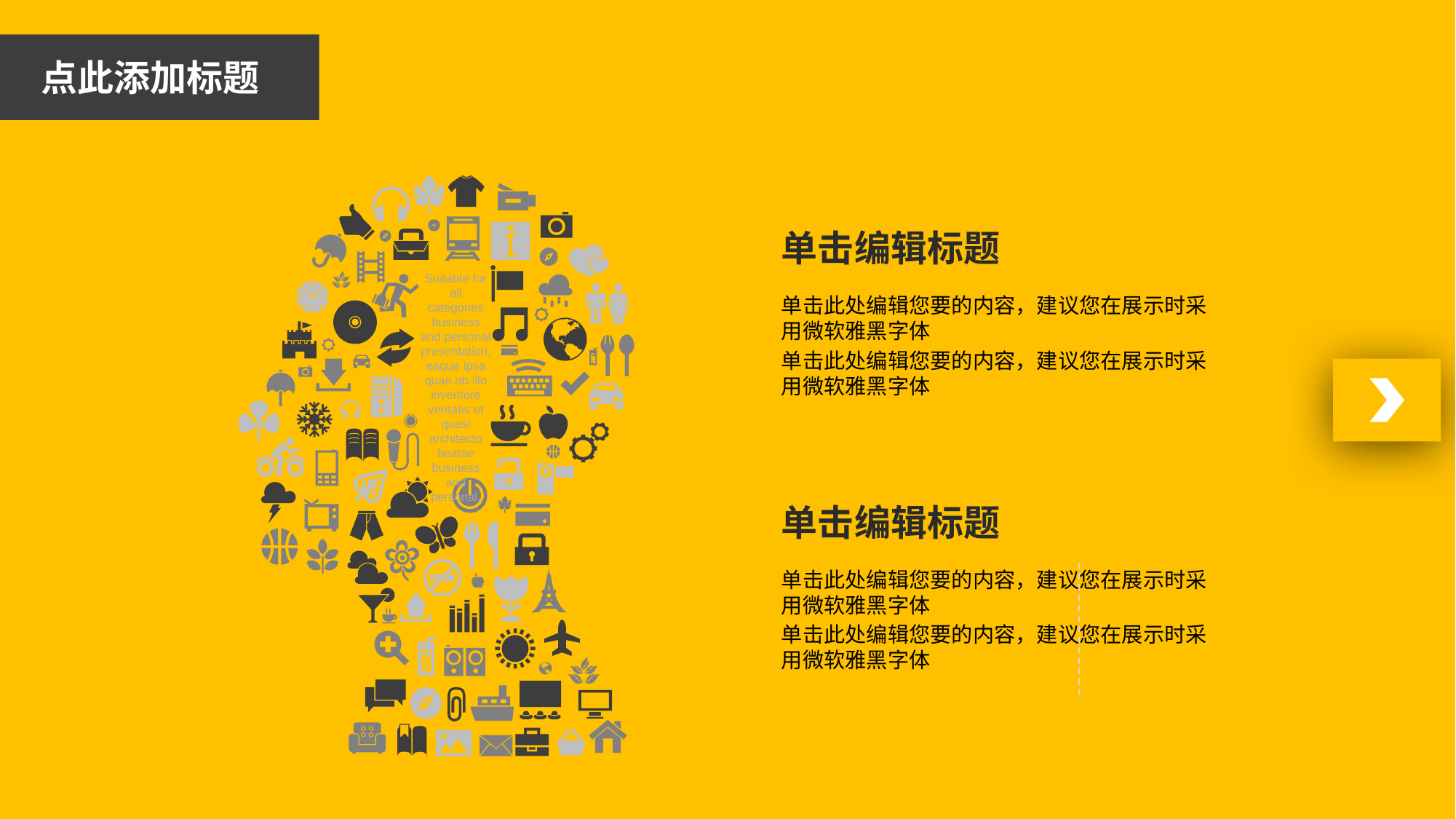

点此添加标题

Suitable for all categories business and personal presentation, eaque ipsa quae ab illo inventore veritatis et quasi architecto beatae business and personal.
单击编辑标题
单击此处编辑您要的内容，建议您在展示时采用微软雅黑字体
单击此处编辑您要的内容，建议您在展示时采用微软雅黑字体

单击编辑标题
单击此处编辑您要的内容，建议您在展示时采用微软雅黑字体
单击此处编辑您要的内容，建议您在展示时采用微软雅黑字体